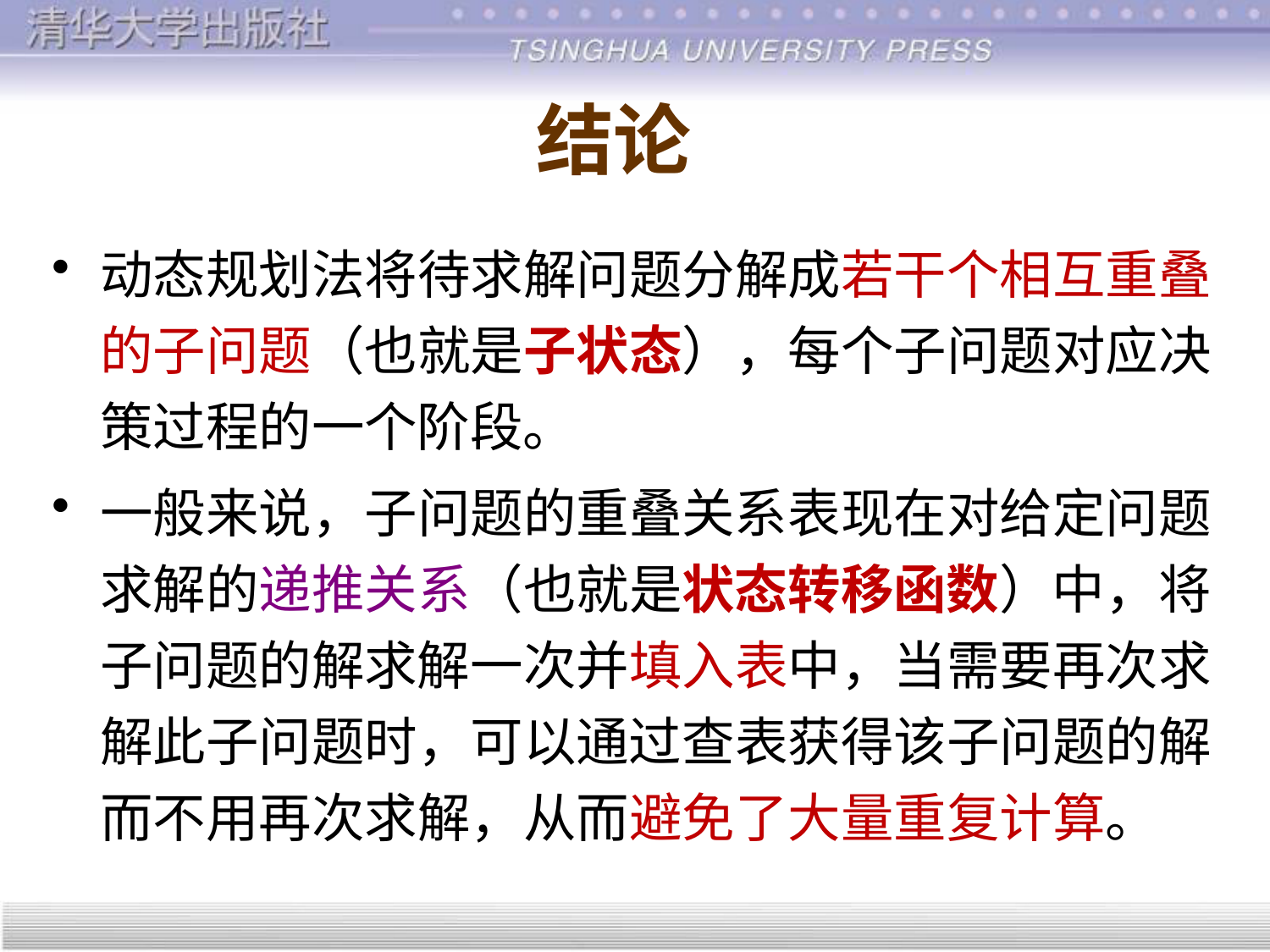

# 结论
动态规划法将待求解问题分解成若干个相互重叠的子问题（也就是子状态），每个子问题对应决策过程的一个阶段。
一般来说，子问题的重叠关系表现在对给定问题求解的递推关系（也就是状态转移函数）中，将子问题的解求解一次并填入表中，当需要再次求解此子问题时，可以通过查表获得该子问题的解而不用再次求解，从而避免了大量重复计算。
13